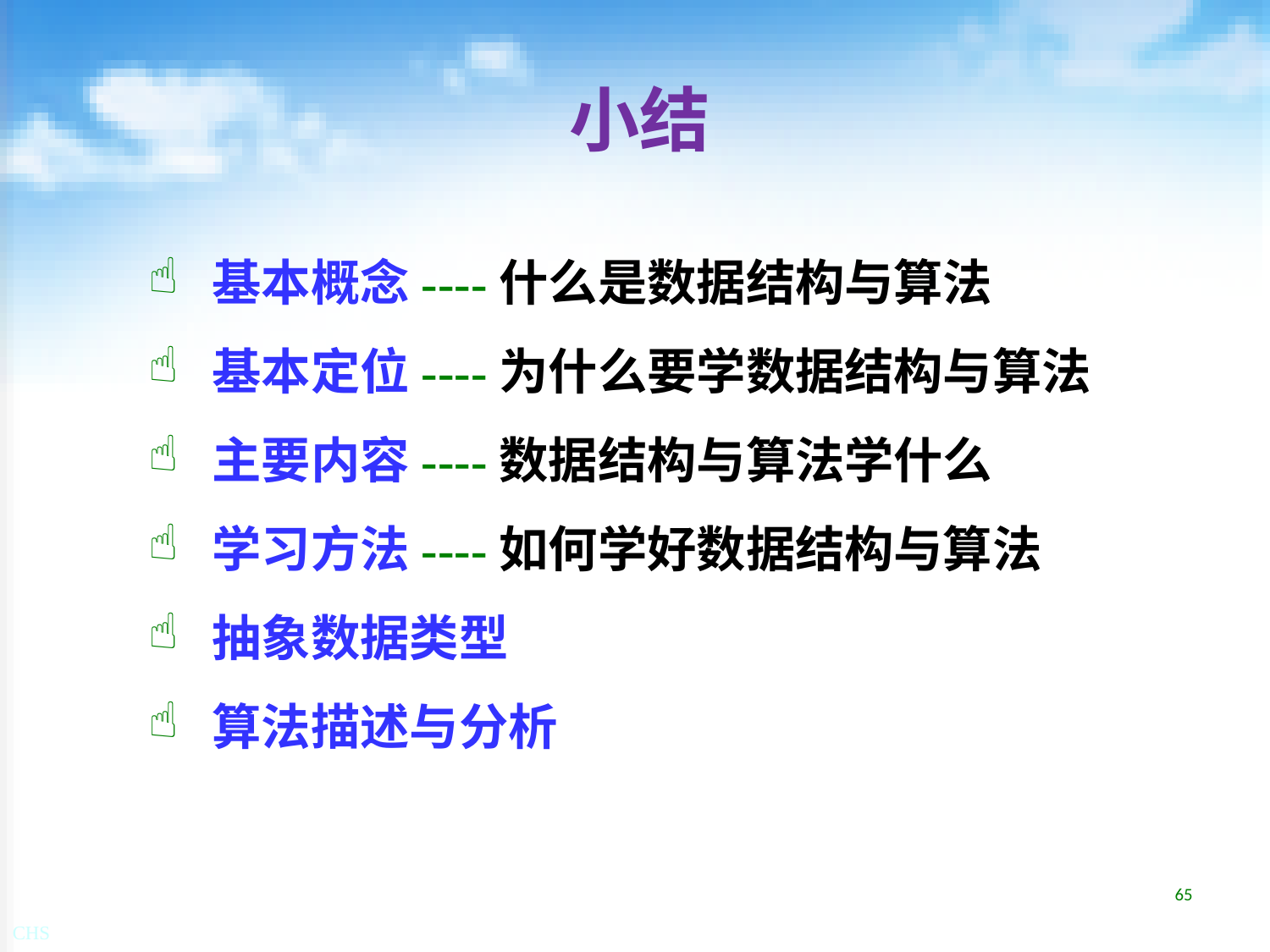

# 小结
基本概念----什么是数据结构与算法
基本定位----为什么要学数据结构与算法
主要内容----数据结构与算法学什么
学习方法----如何学好数据结构与算法
抽象数据类型
算法描述与分析
65